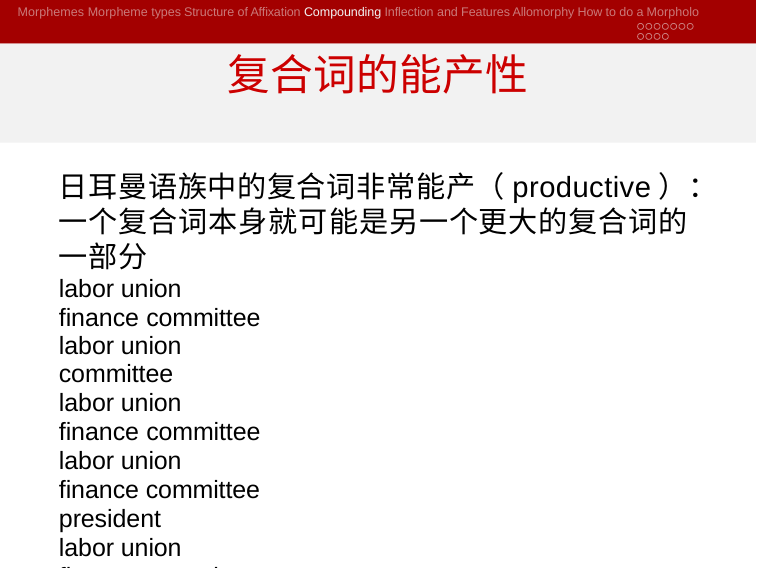

Morphemes Morpheme types Structure of Affixation Compounding Inflection and Features Allomorphy How to do a Morpholo
# 复合词的能产性
日耳曼语族中的复合词非常能产（productive）：一个复合词本身就可能是另一个更大的复合词的一部分
labor union  finance committee
labor union committee
labor union finance committee
labor union finance committee president
labor union finance committee president election
labor union finance committee president election fraud